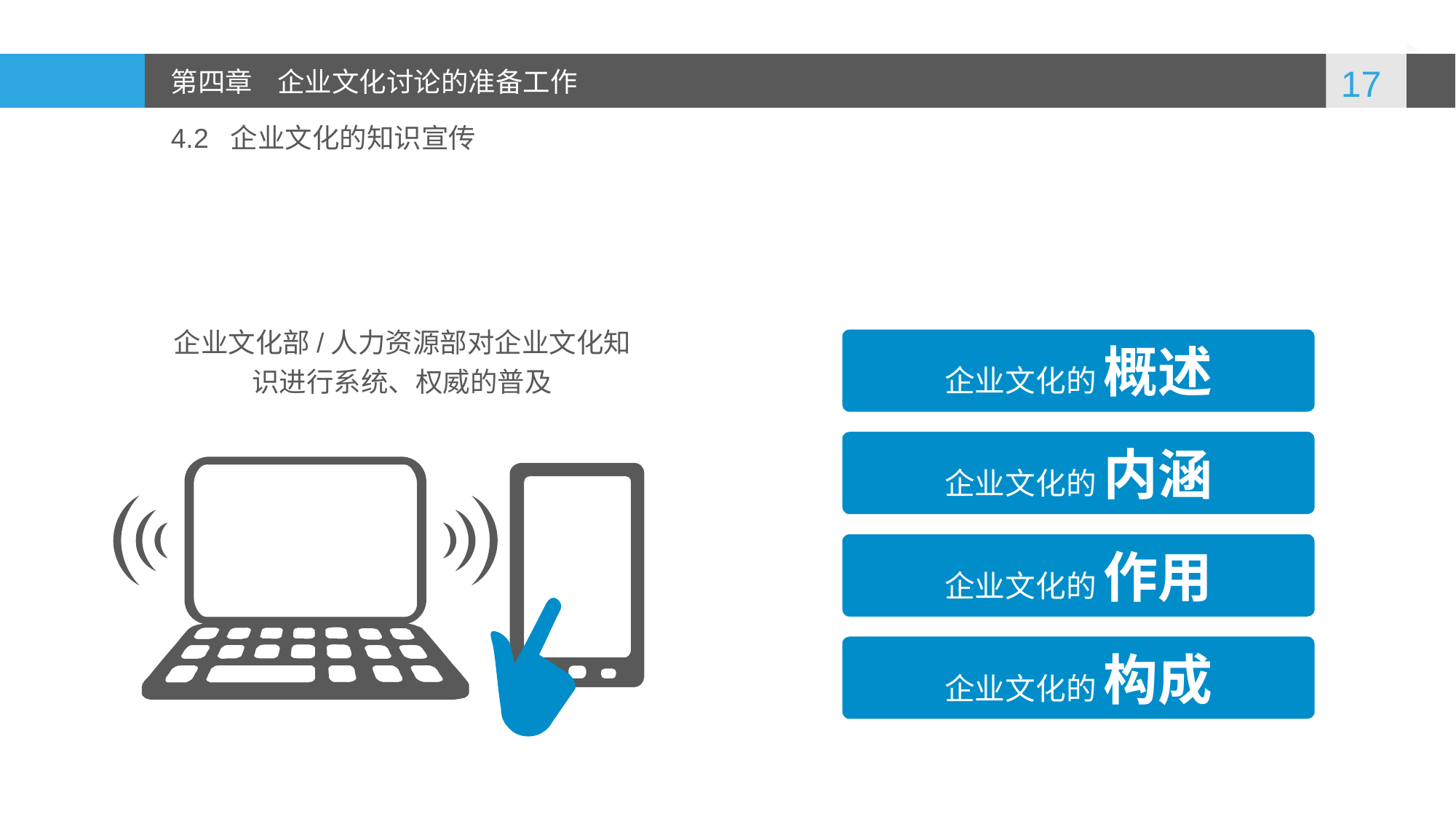

第四章    企业文化讨论的准备工作
4.2  企业文化的知识宣传
企业文化部/人力资源部对企业文化知识进行系统、权威的普及
企业文化的 概述
企业文化的 内涵

企业文化的 作用
企业文化的 构成